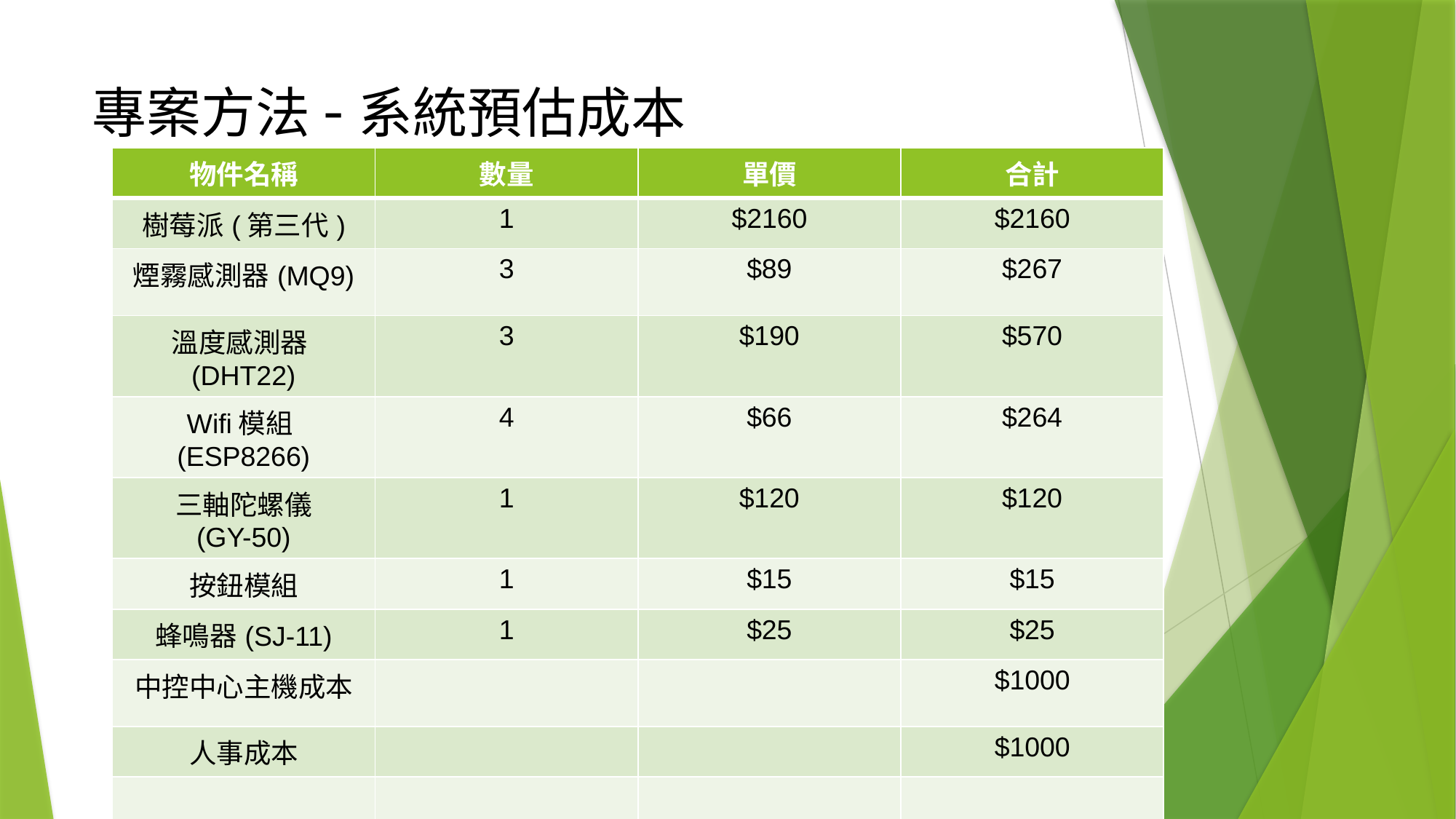

# 專案方法-系統預估成本
| 物件名稱 | 數量 | 單價 | 合計 |
| --- | --- | --- | --- |
| 樹莓派(第三代) | 1 | $2160 | $2160 |
| 煙霧感測器(MQ9) | 3 | $89 | $267 |
| 溫度感測器(DHT22) | 3 | $190 | $570 |
| Wifi模組(ESP8266) | 4 | $66 | $264 |
| 三軸陀螺儀 (GY-50) | 1 | $120 | $120 |
| 按鈕模組 | 1 | $15 | $15 |
| 蜂鳴器(SJ-11) | 1 | $25 | $25 |
| 中控中心主機成本 |  |  | $1000 |
| 人事成本 |  |  | $1000 |
|  |  |  |  |
|  |  | 總計 | $5421 |